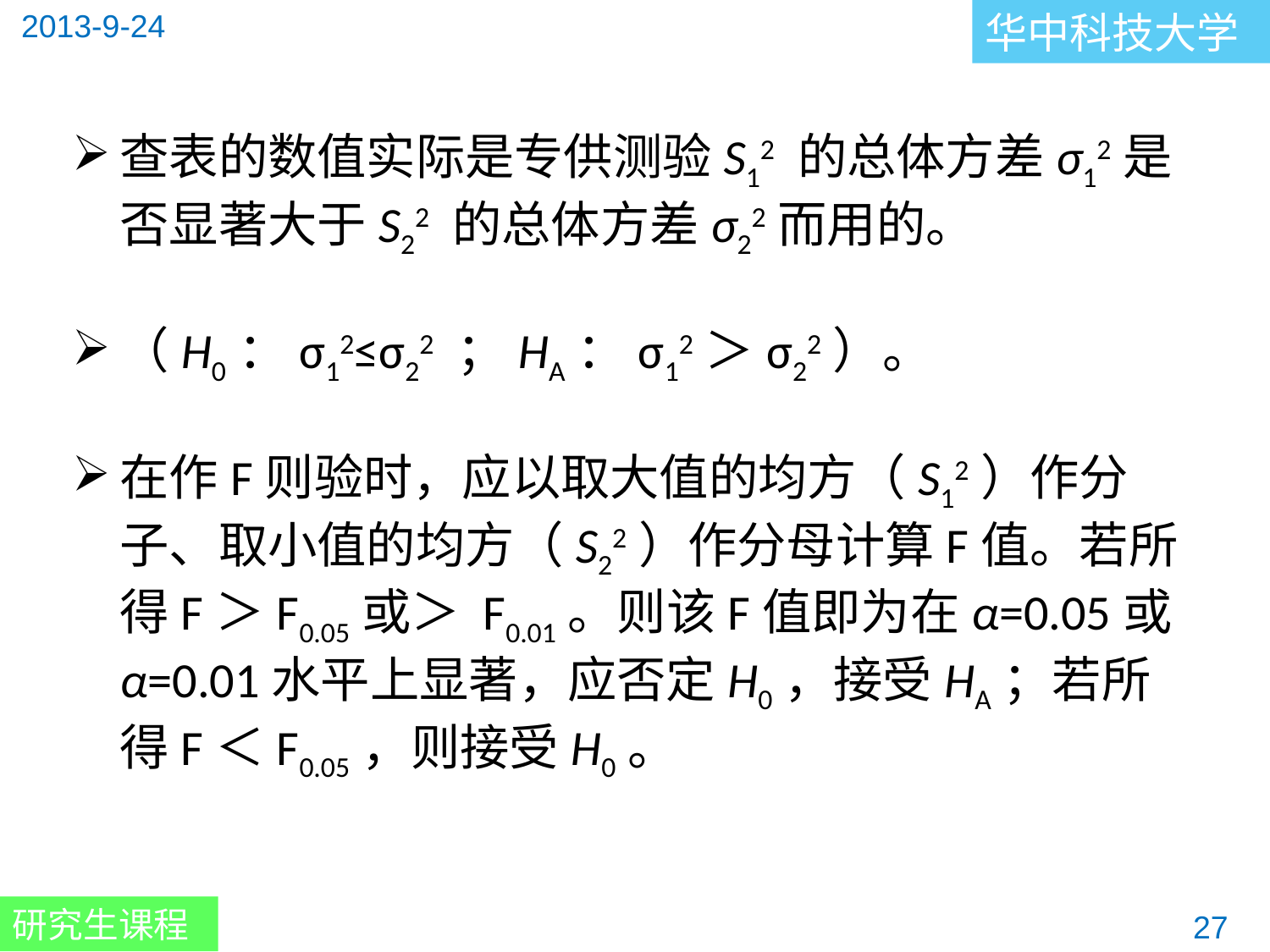

查表的数值实际是专供测验S12 的总体方差σ12是否显著大于S22 的总体方差σ22而用的。

（H0：σ12≤σ22 ；HA：σ12＞σ22）。

在作F则验时，应以取大值的均方（S12）作分子、取小值的均方（S22）作分母计算F值。若所得F＞F0.05或＞ F0.01。则该F值即为在α=0.05或α=0.01水平上显著，应否定H0，接受HA；若所得F＜F0.05，则接受H0。